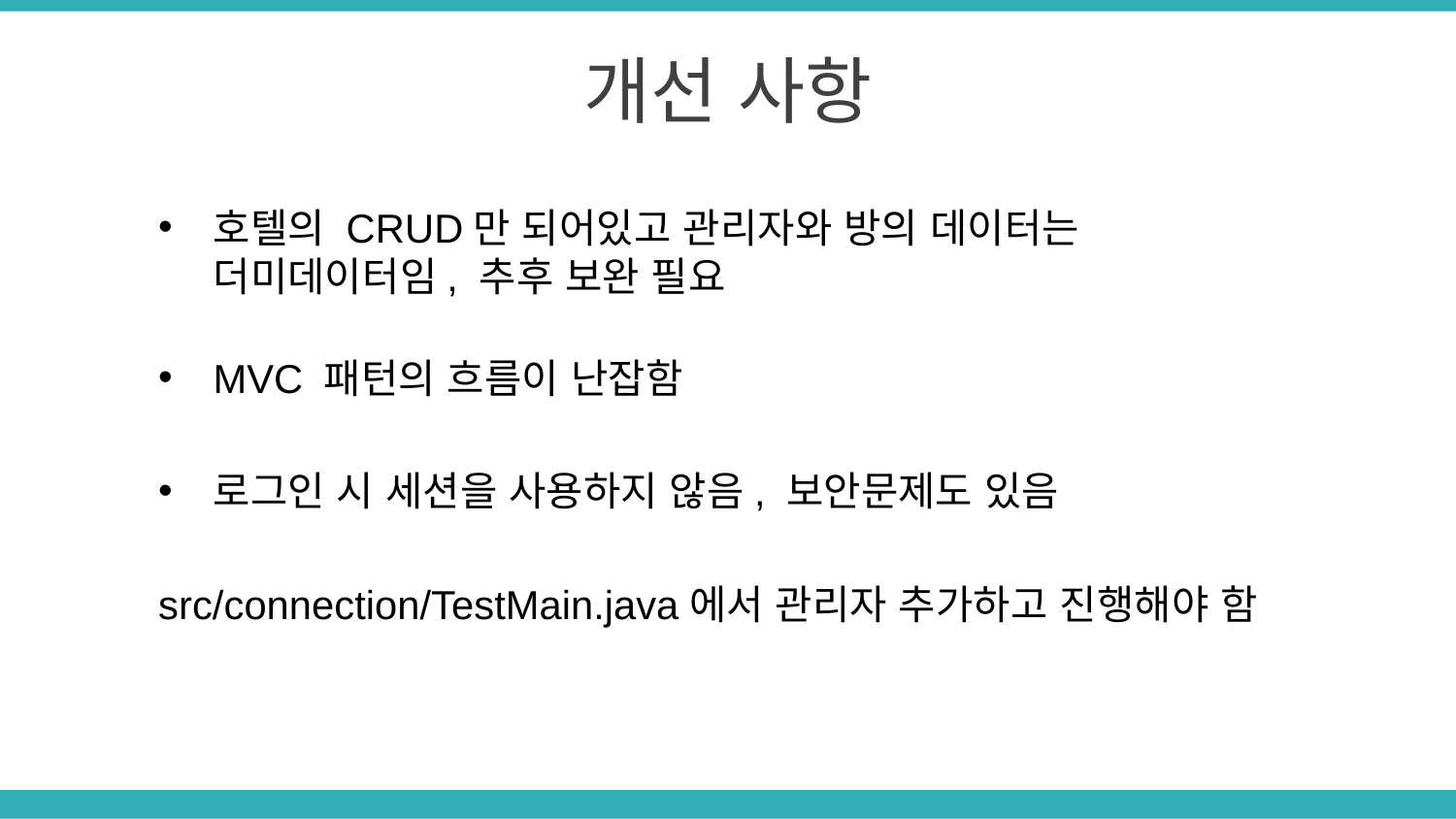

개선 사항
호텔의 CRUD만 되어있고 관리자와 방의 데이터는 더미데이터임, 추후 보완 필요

MVC 패턴의 흐름이 난잡함

로그인 시 세션을 사용하지 않음, 보안문제도 있음

src/connection/TestMain.java에서 관리자 추가하고 진행해야 함